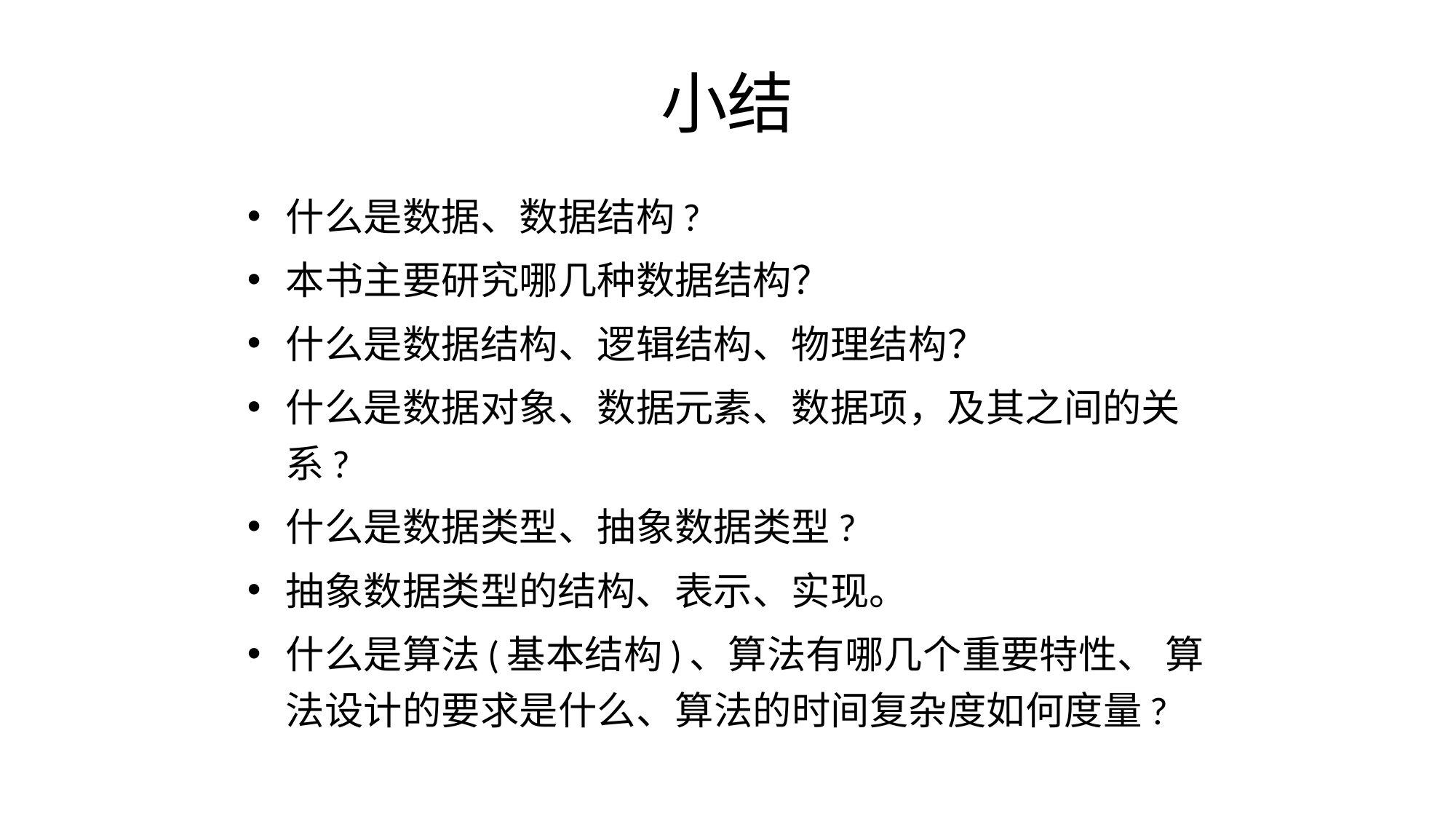

# 小结
什么是数据、数据结构?
本书主要研究哪几种数据结构？
什么是数据结构、逻辑结构、物理结构？
什么是数据对象、数据元素、数据项，及其之间的关系?
什么是数据类型、抽象数据类型?
抽象数据类型的结构、表示、实现。
什么是算法(基本结构)、算法有哪几个重要特性、 算法设计的要求是什么、算法的时间复杂度如何度量?